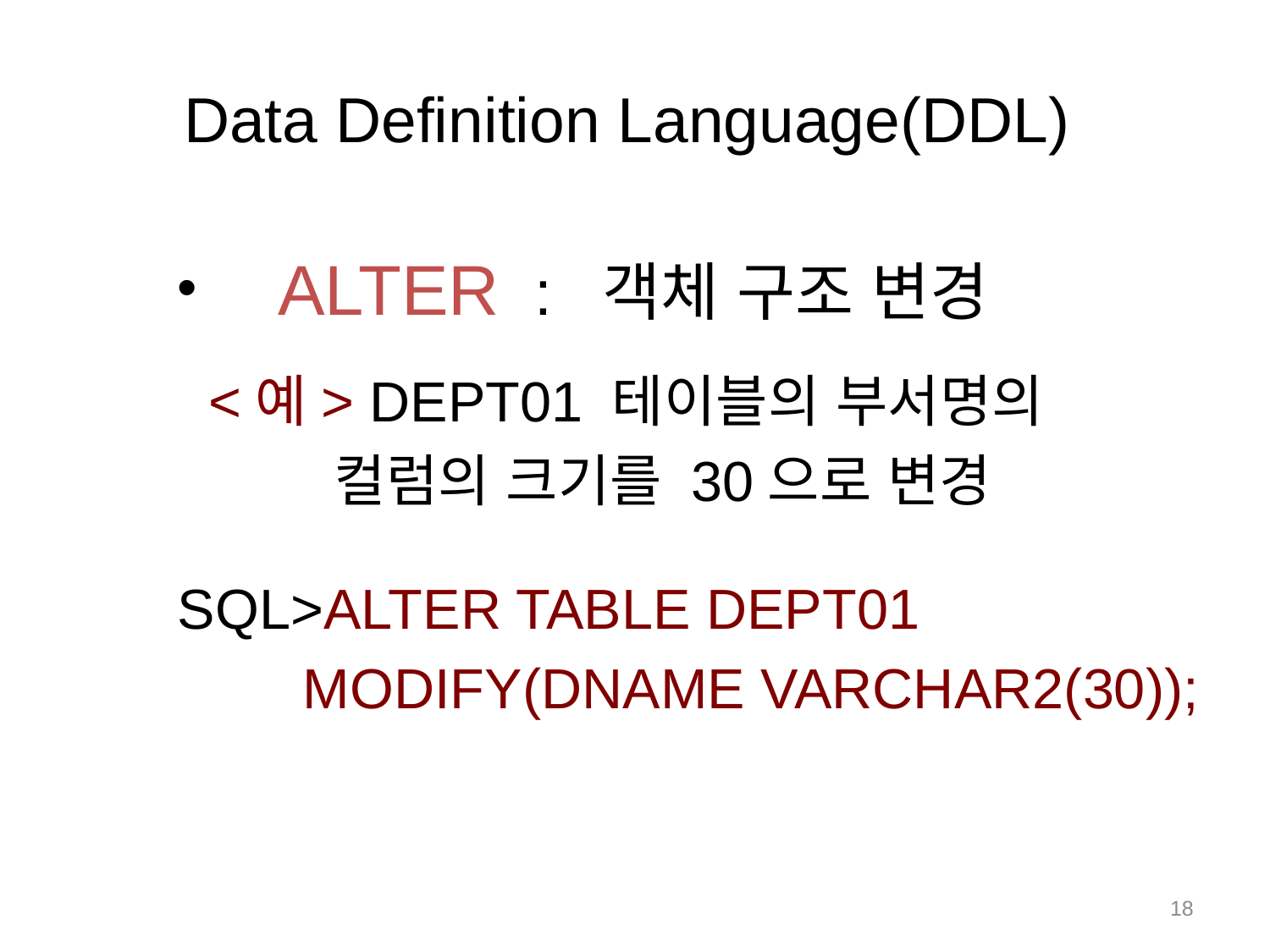

# Data Definition Language(DDL)
 ALTER  :  객체 구조 변경

  <예> DEPT01 테이블의 부서명의
         컬럼의 크기를 30으로 변경

SQL>ALTER TABLE DEPT01
        MODIFY(DNAME VARCHAR2(30));
18